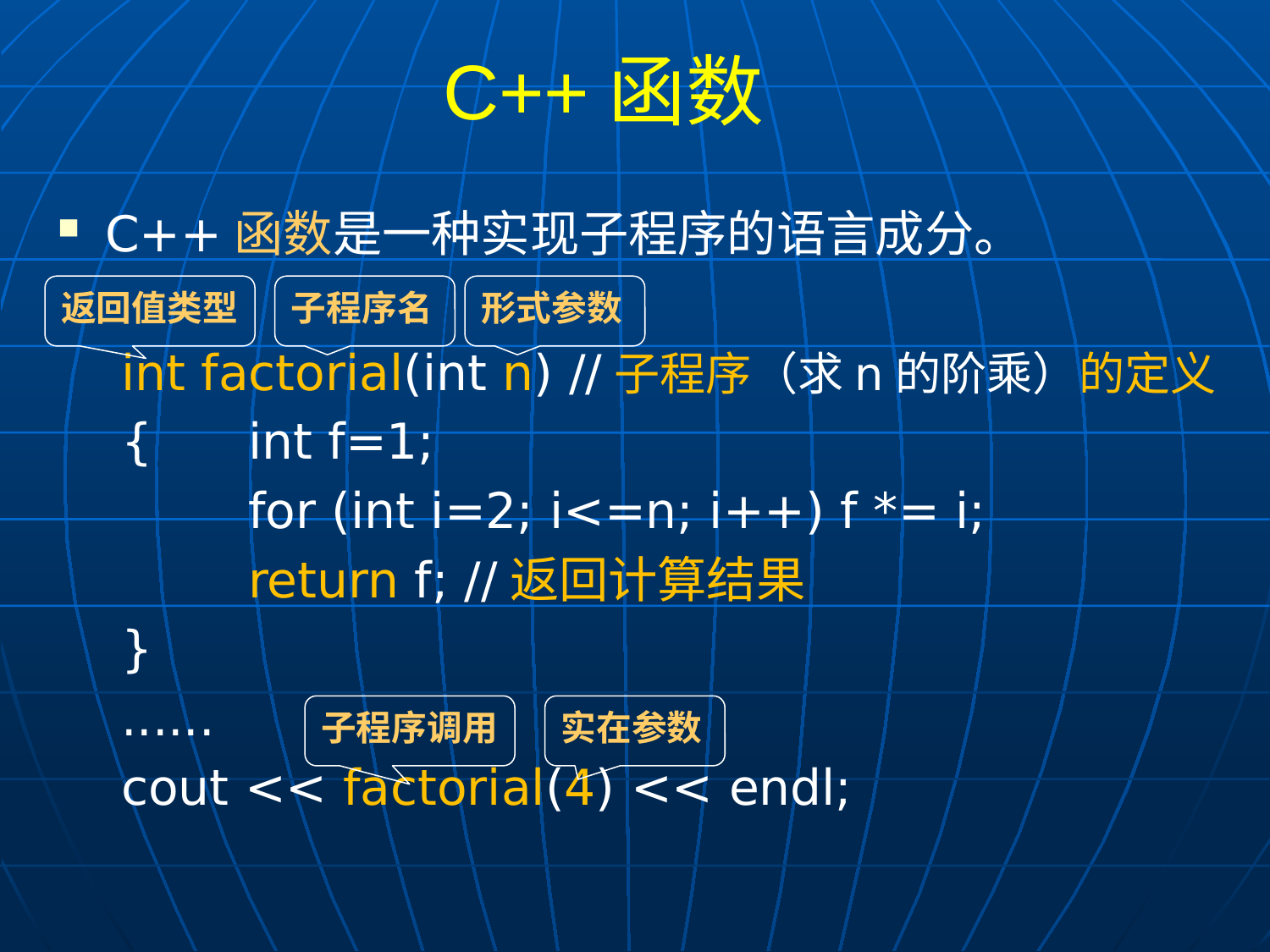

# C++函数

C++函数是一种实现子程序的语言成分。

int factorial(int n) //子程序（求n的阶乘）的定义
{	int f=1;
	for (int i=2; i<=n; i++) f *= i;
	return f; //返回计算结果
}
......
cout << factorial(4) << endl;
返回值类型
子程序名
形式参数
子程序调用
实在参数